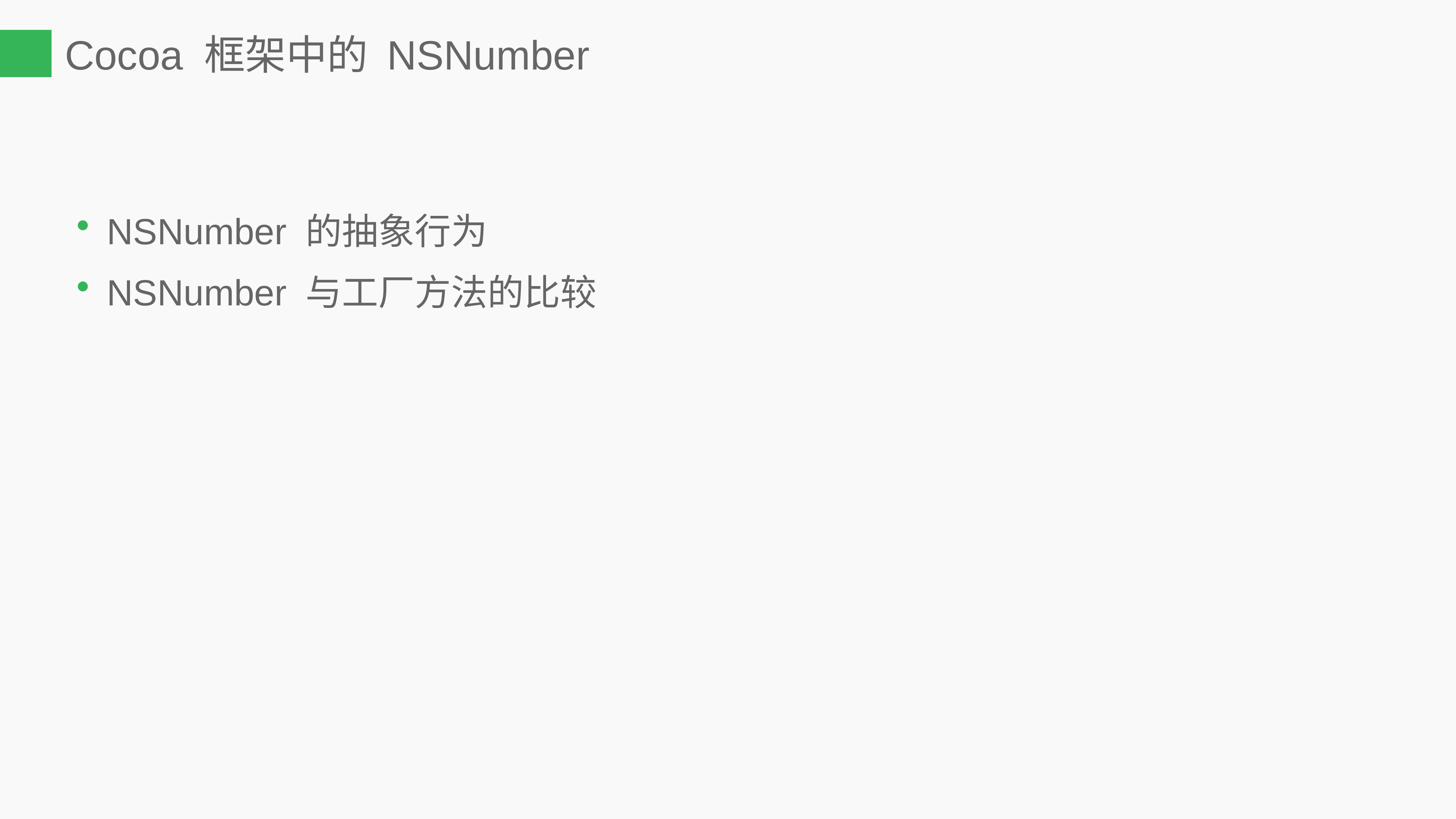

Cocoa 框架中的 NSNumber

NSNumber 的抽象行为
NSNumber 与工厂方法的比较